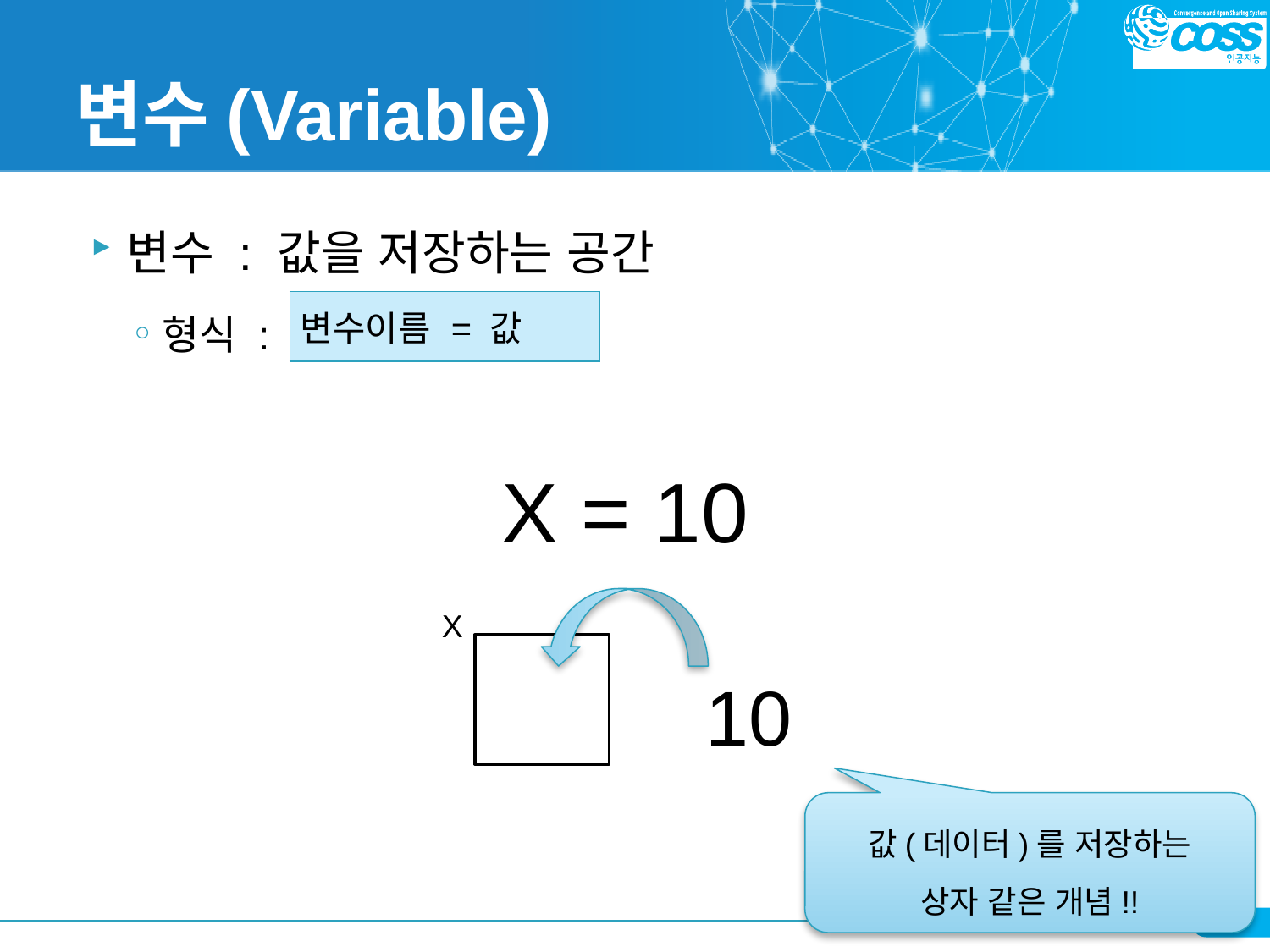

# 변수(Variable)
변수 : 값을 저장하는 공간
형식 :

| 변수이름 = 값 |
| --- |
 X = 10

X

10
값(데이터)를 저장하는
상자 같은 개념!!